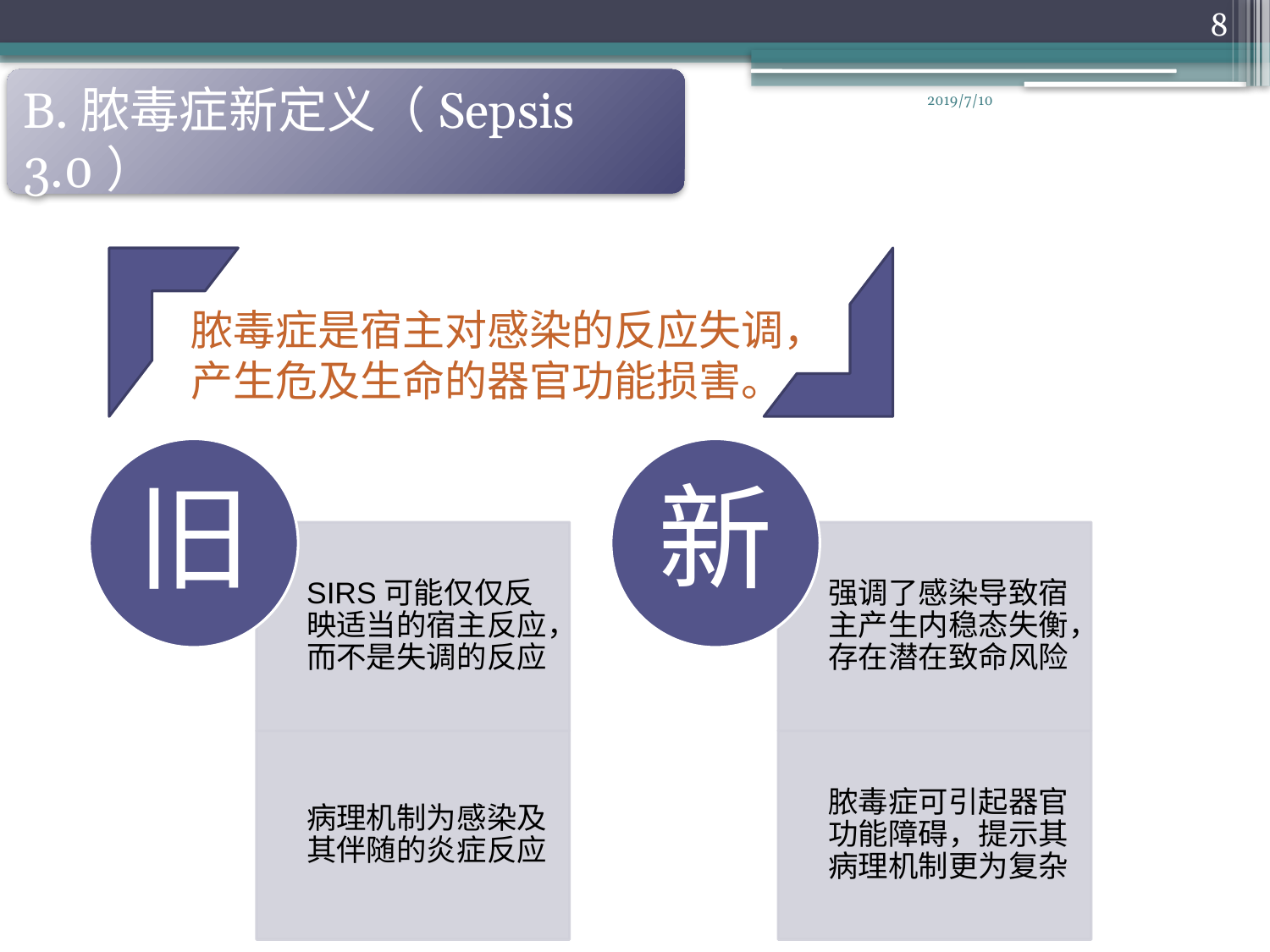

8
B.脓毒症新定义（Sepsis 3.0）

2019/7/10

脓毒症是宿主对感染的反应失调，产生危及生命的器官功能损害。
SIRS可能仅仅反映适当的宿主反应，而不是失调的反应
病理机制为感染及其伴随的炎症反应
旧
强调了感染导致宿主产生内稳态失衡，存在潜在致命风险
脓毒症可引起器官功能障碍，提示其病理机制更为复杂
新